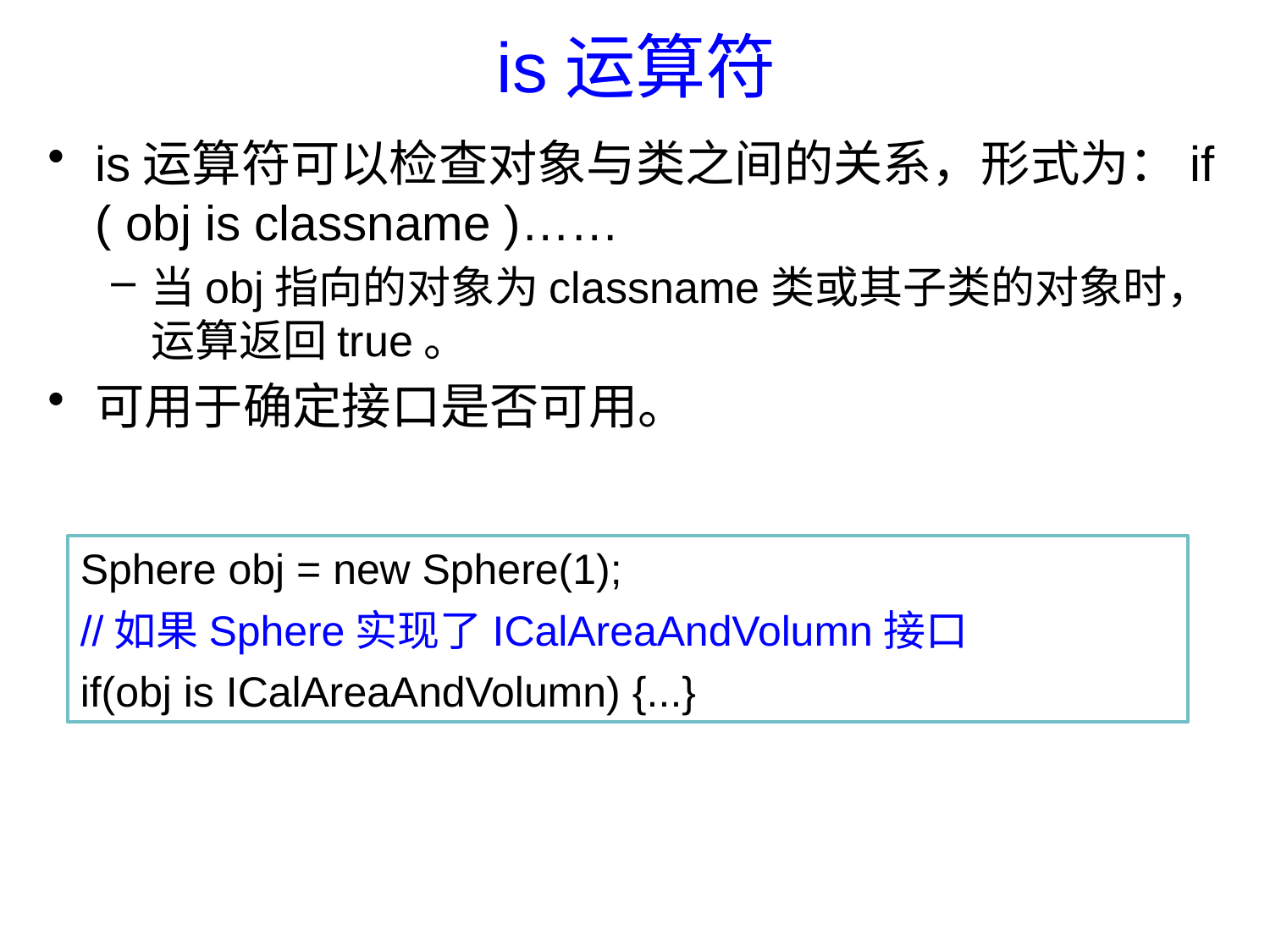

# is运算符
is运算符可以检查对象与类之间的关系，形式为：if ( obj is classname )……
当obj指向的对象为classname类或其子类的对象时，运算返回true。
可用于确定接口是否可用。
Sphere obj = new Sphere(1);
//如果Sphere实现了ICalAreaAndVolumn接口
if(obj is ICalAreaAndVolumn) {...}